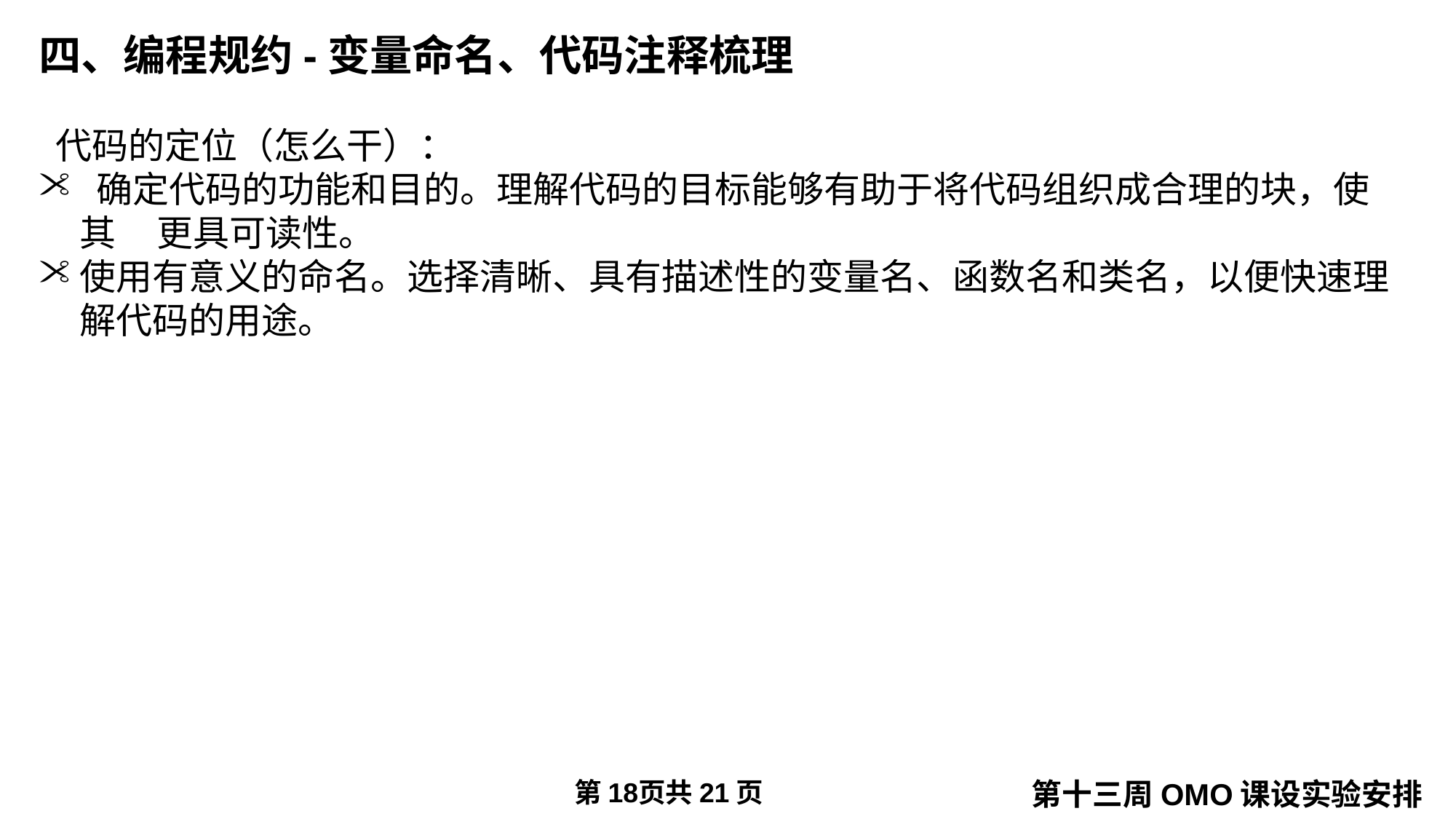

四、编程规约-变量命名、代码注释梳理

 代码的定位（怎么干）：
 确定代码的功能和目的。理解代码的目标能够有助于将代码组织成合理的块，使其     更具可读性。
使用有意义的命名。选择清晰、具有描述性的变量名、函数名和类名，以便快速理解代码的用途。

第18页共21页
第十三周OMO课设实验安排